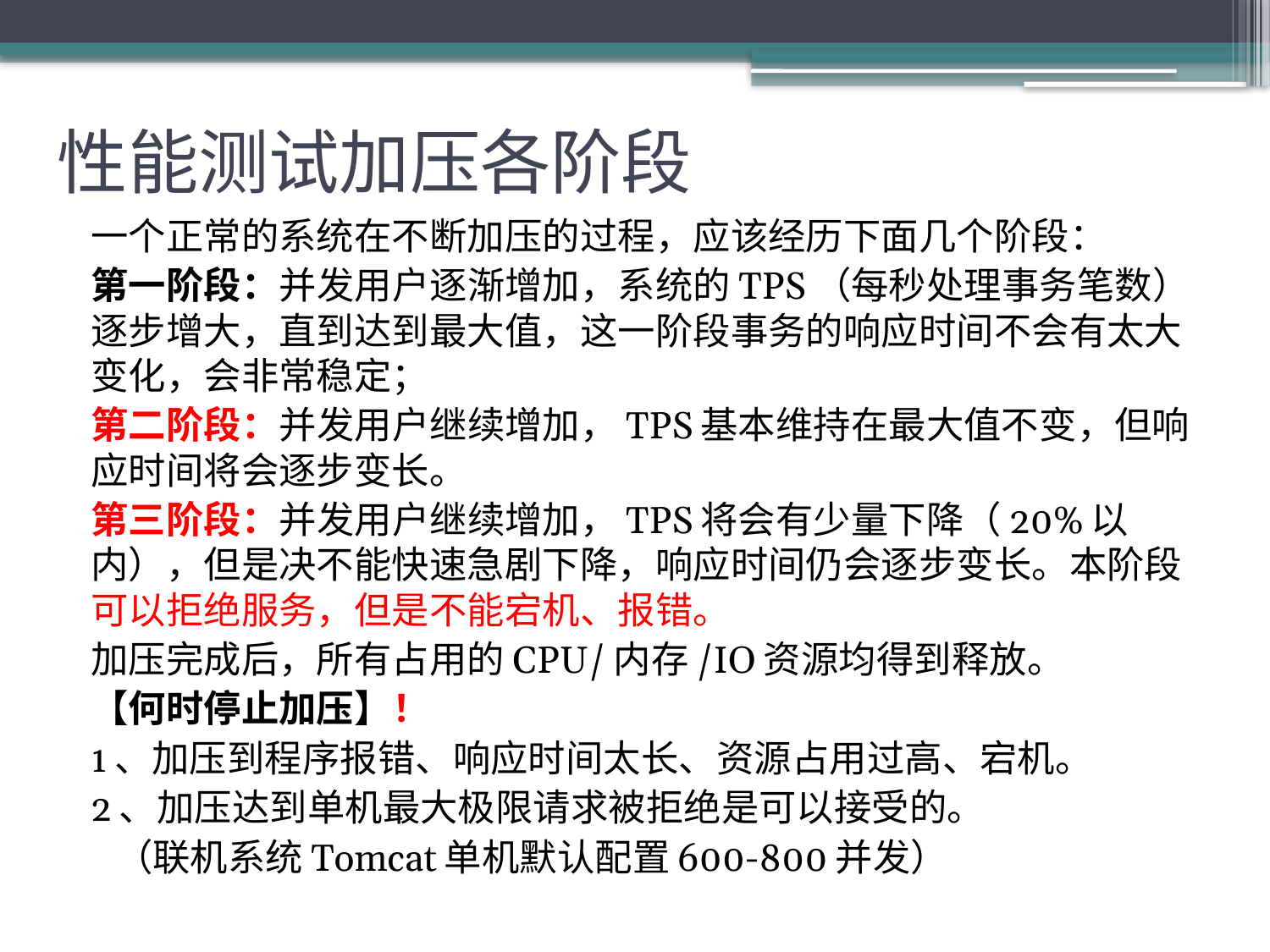

# 性能测试加压各阶段
一个正常的系统在不断加压的过程，应该经历下面几个阶段：
第一阶段：并发用户逐渐增加，系统的TPS（每秒处理事务笔数）逐步增大，直到达到最大值，这一阶段事务的响应时间不会有太大变化，会非常稳定；
第二阶段：并发用户继续增加，TPS基本维持在最大值不变，但响应时间将会逐步变长。
第三阶段：并发用户继续增加，TPS将会有少量下降（20%以内），但是决不能快速急剧下降，响应时间仍会逐步变长。本阶段可以拒绝服务，但是不能宕机、报错。
加压完成后，所有占用的CPU/内存/IO资源均得到释放。
【何时停止加压】！
1、加压到程序报错、响应时间太长、资源占用过高、宕机。
2、加压达到单机最大极限请求被拒绝是可以接受的。
  （联机系统Tomcat单机默认配置600-800并发）